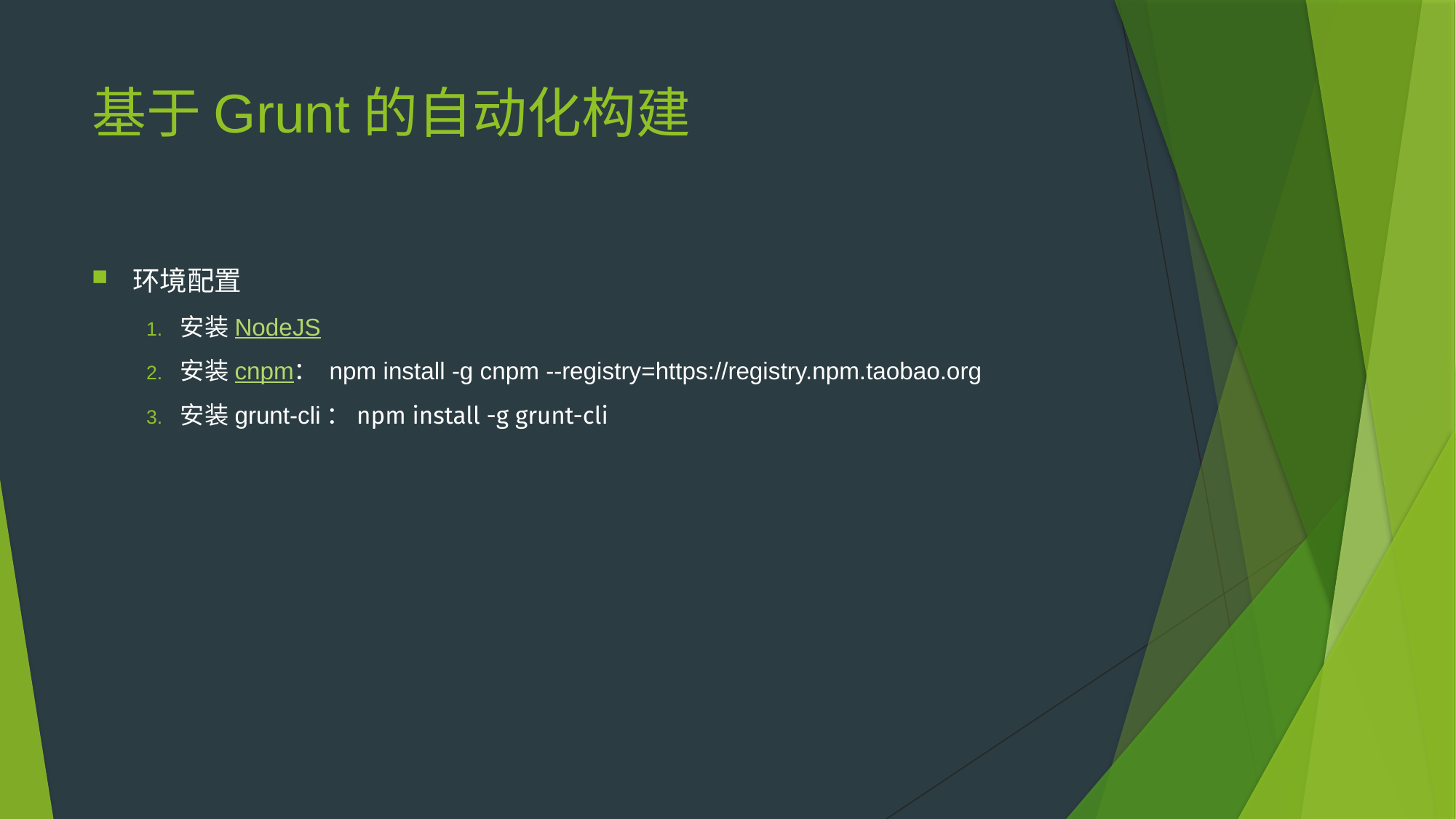

# 基于Grunt的自动化构建
环境配置
安装NodeJS
安装cnpm： npm install -g cnpm --registry=https://registry.npm.taobao.org
安装grunt-cli：npm install -g grunt-cli